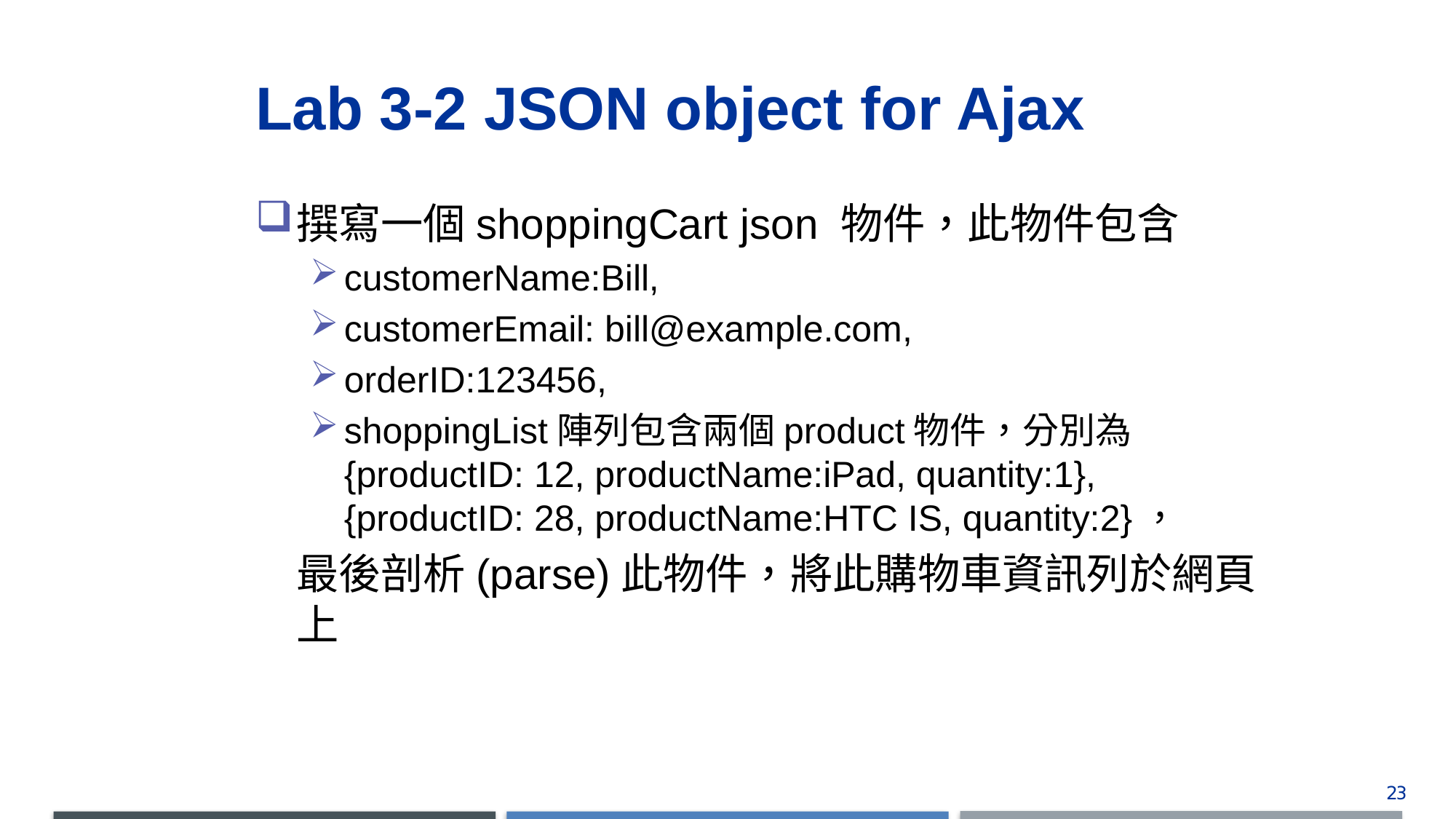

# Lab 3-2 JSON object for Ajax
撰寫一個shoppingCart json 物件，此物件包含
customerName:Bill,
customerEmail: bill@example.com,
orderID:123456,
shoppingList陣列包含兩個product物件，分別為{productID: 12, productName:iPad, quantity:1}, {productID: 28, productName:HTC IS, quantity:2}，
	最後剖析(parse)此物件，將此購物車資訊列於網頁上